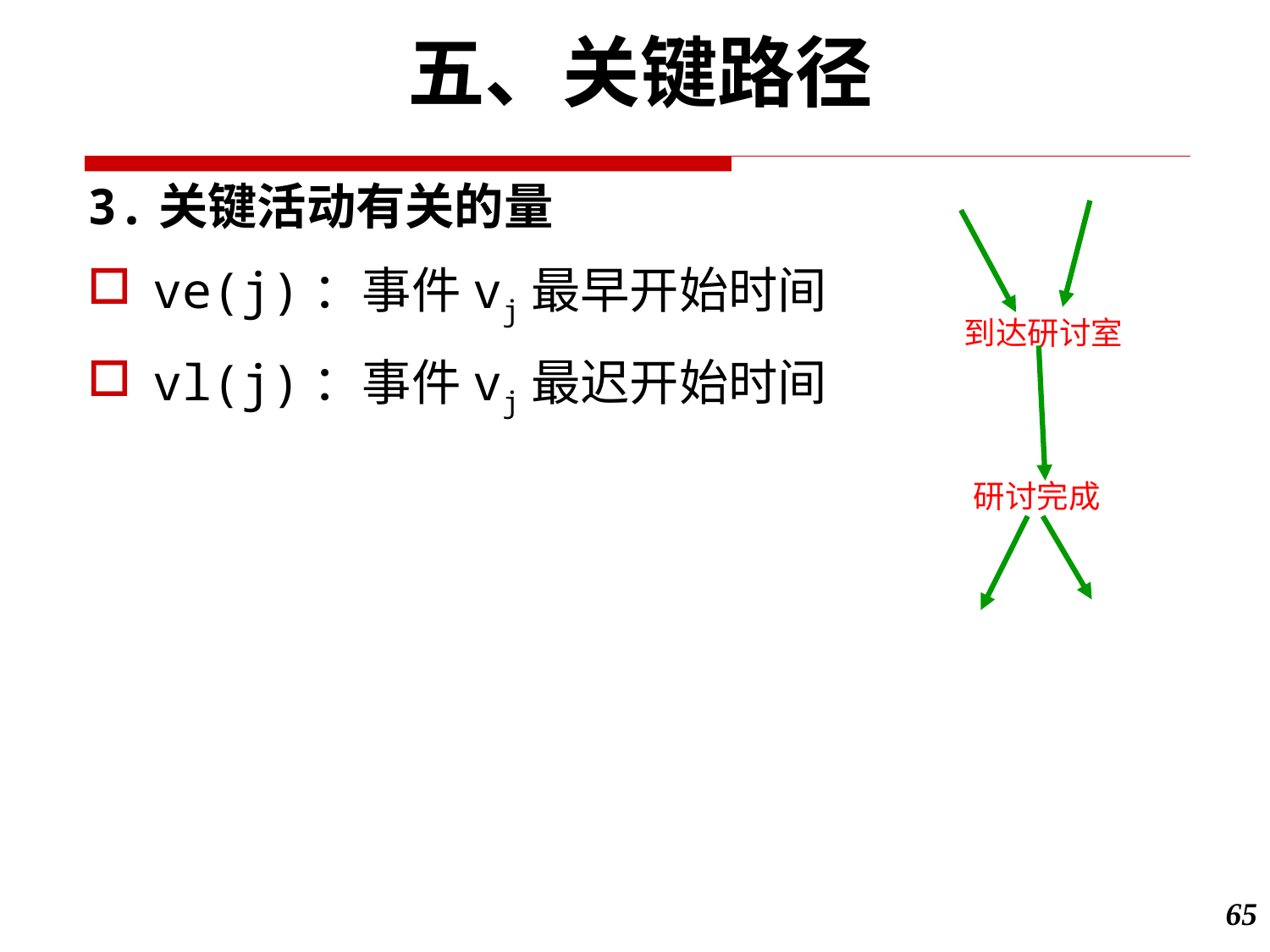

五、关键路径
3.关键活动有关的量
ve(j)：事件vj最早开始时间
vl(j)：事件vj最迟开始时间

到达研讨室
研讨完成

65